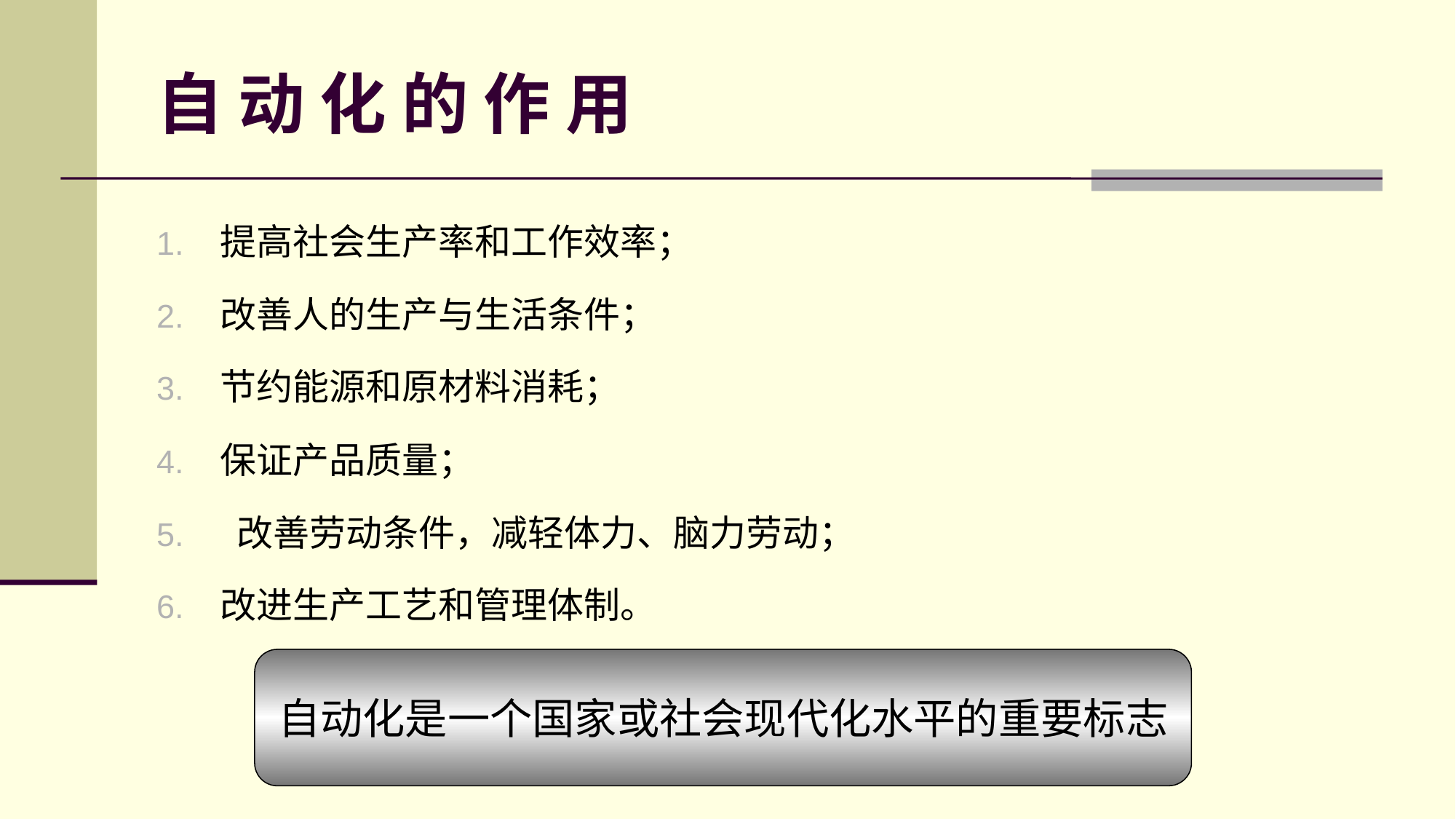

# 自 动 化 的 作 用
提高社会生产率和工作效率；
改善人的生产与生活条件；
节约能源和原材料消耗；
保证产品质量；
 改善劳动条件，减轻体力、脑力劳动；
改进生产工艺和管理体制。
自动化是一个国家或社会现代化水平的重要标志